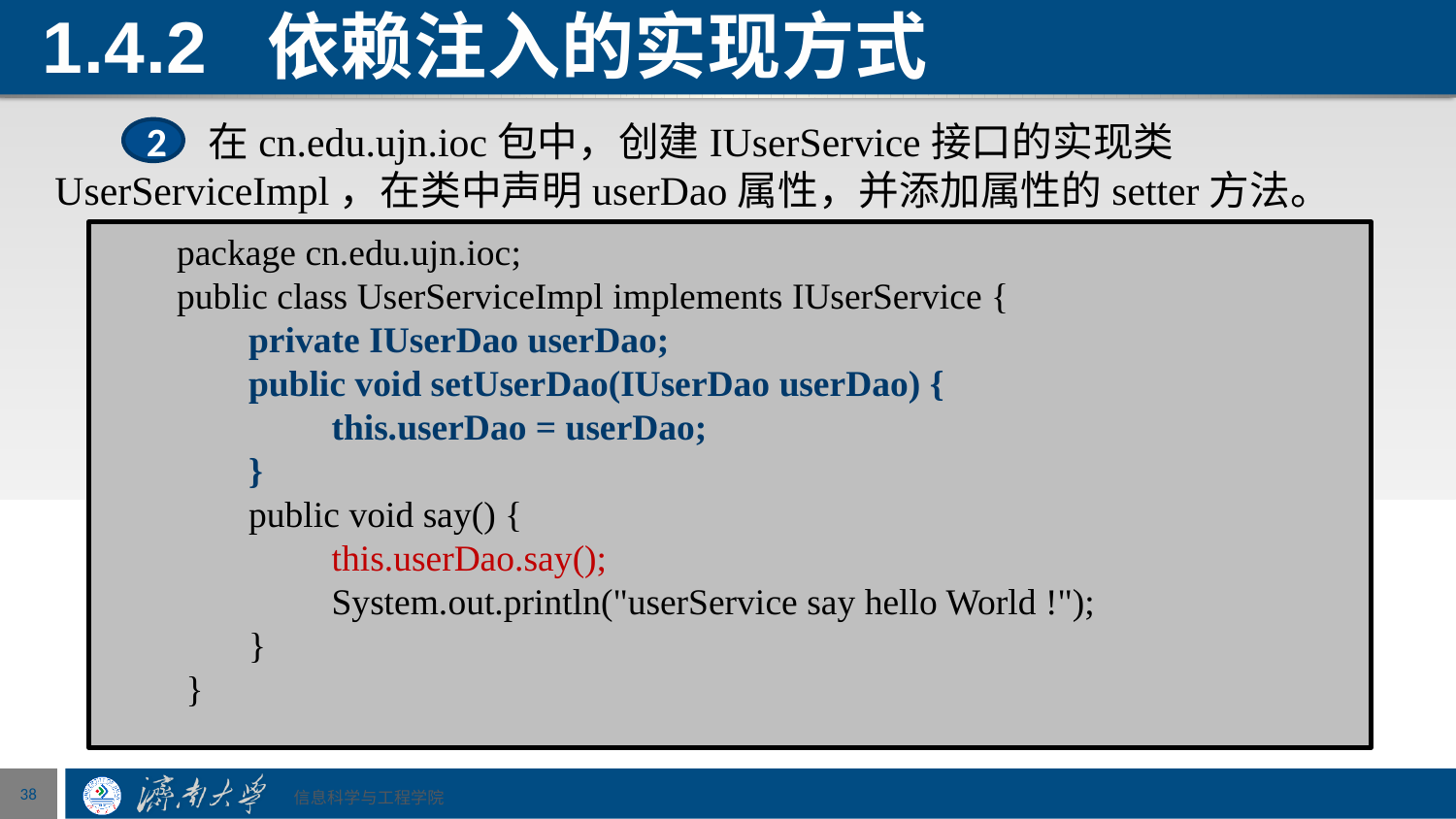

# 1.4.2  依赖注入的实现方式
                在cn.edu.ujn.ioc包中，创建IUserService接口的实现类UserServiceImpl，在类中声明userDao属性，并添加属性的setter方法。
2
        package cn.edu.ujn.ioc;
        public class UserServiceImpl implements IUserService {
	private IUserDao userDao;
	public void setUserDao(IUserDao userDao) {
	         this.userDao = userDao;
	}
	public void say() {
	         this.userDao.say();
	         System.out.println("userService say hello World !");
	}
         }